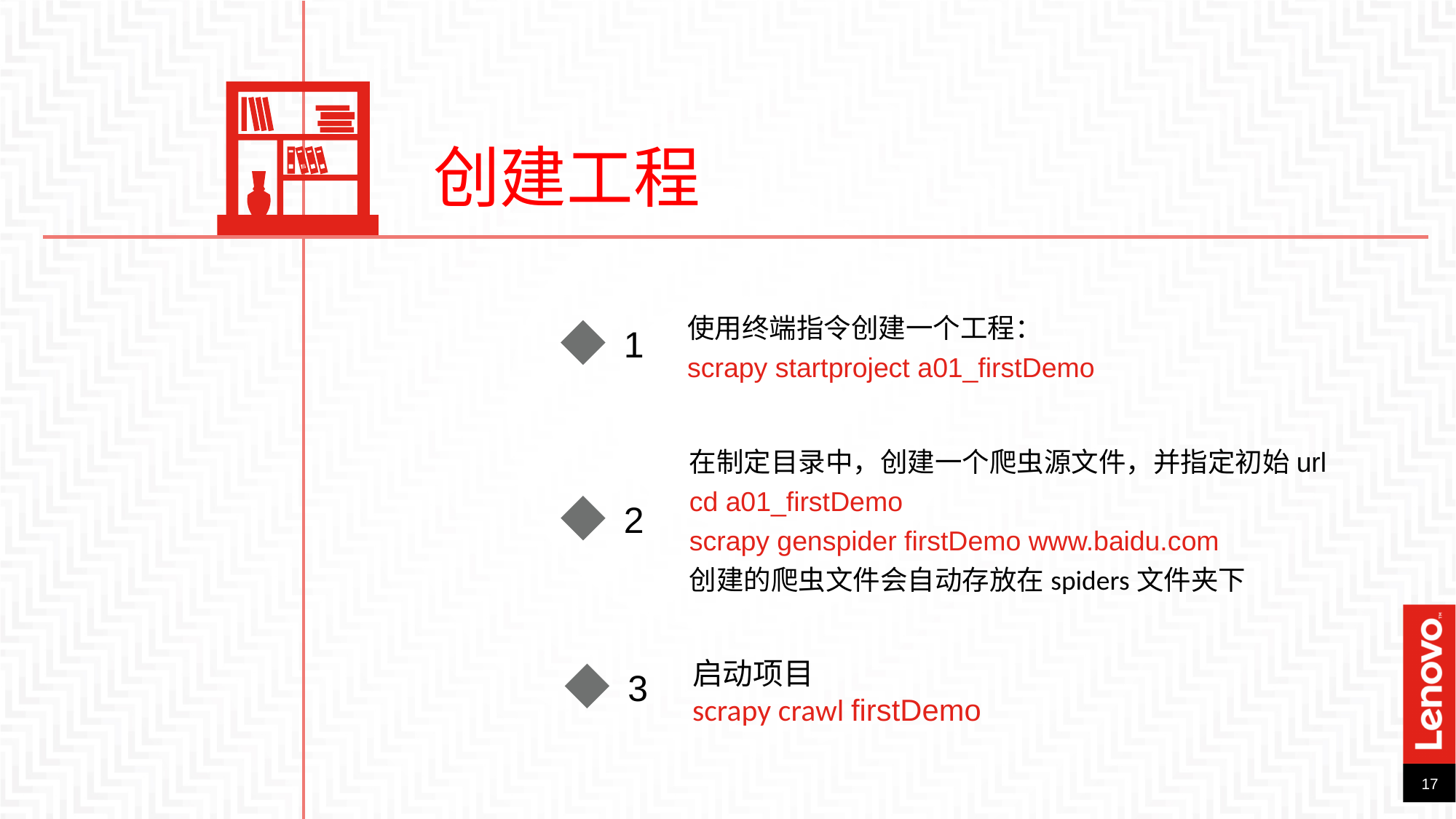

创建工程
使用终端指令创建一个工程：
scrapy startproject a01_firstDemo
1

在制定目录中，创建一个爬虫源文件，并指定初始url
cd a01_firstDemo
scrapy genspider firstDemo www.baidu.com
创建的爬虫文件会自动存放在spiders文件夹下

2

启动项目
scrapy crawl firstDemo
3